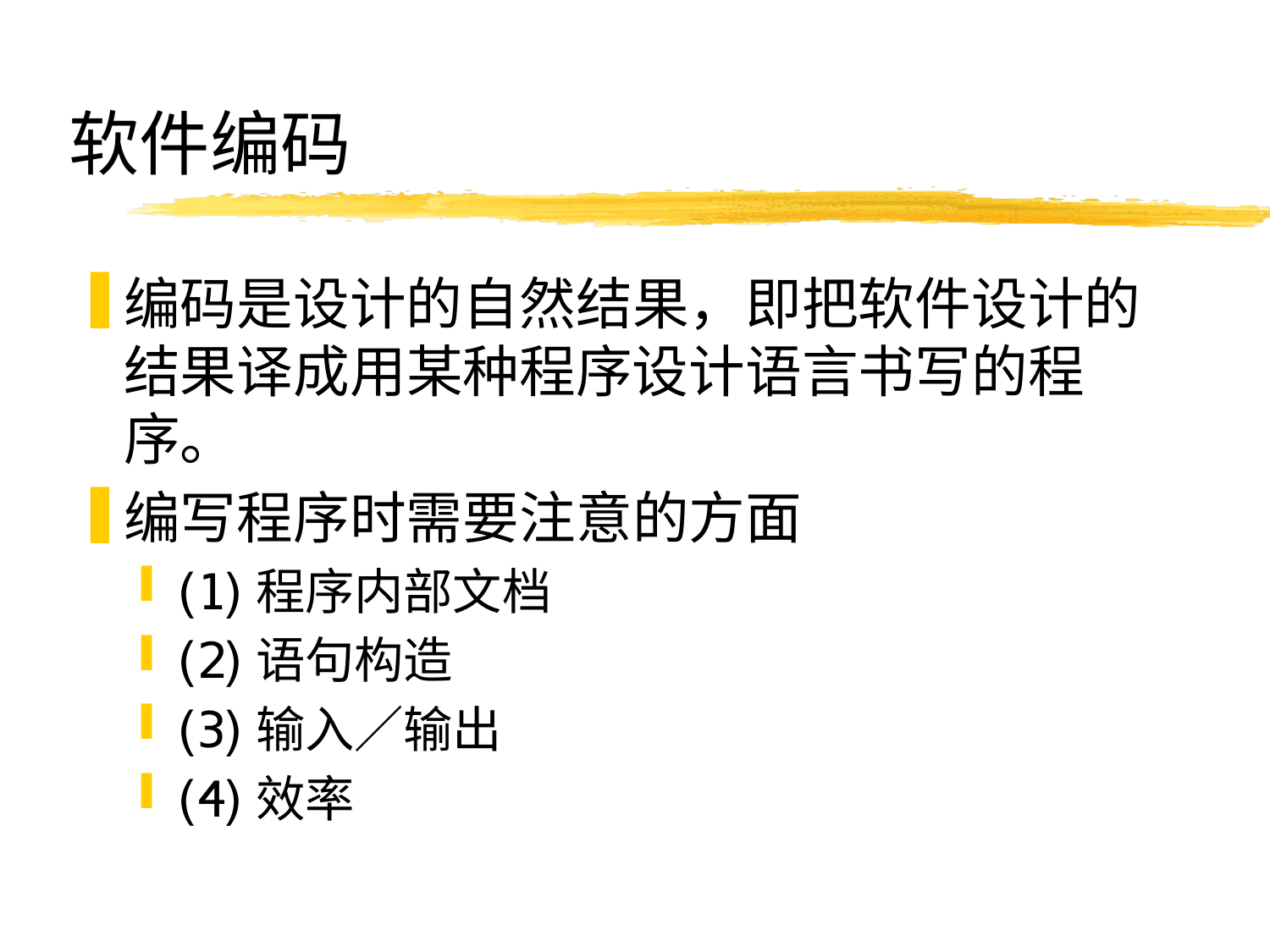

# 软件编码
编码是设计的自然结果，即把软件设计的结果译成用某种程序设计语言书写的程序。
编写程序时需要注意的方面
(1)程序内部文档
(2)语句构造
(3)输入／输出
(4)效率